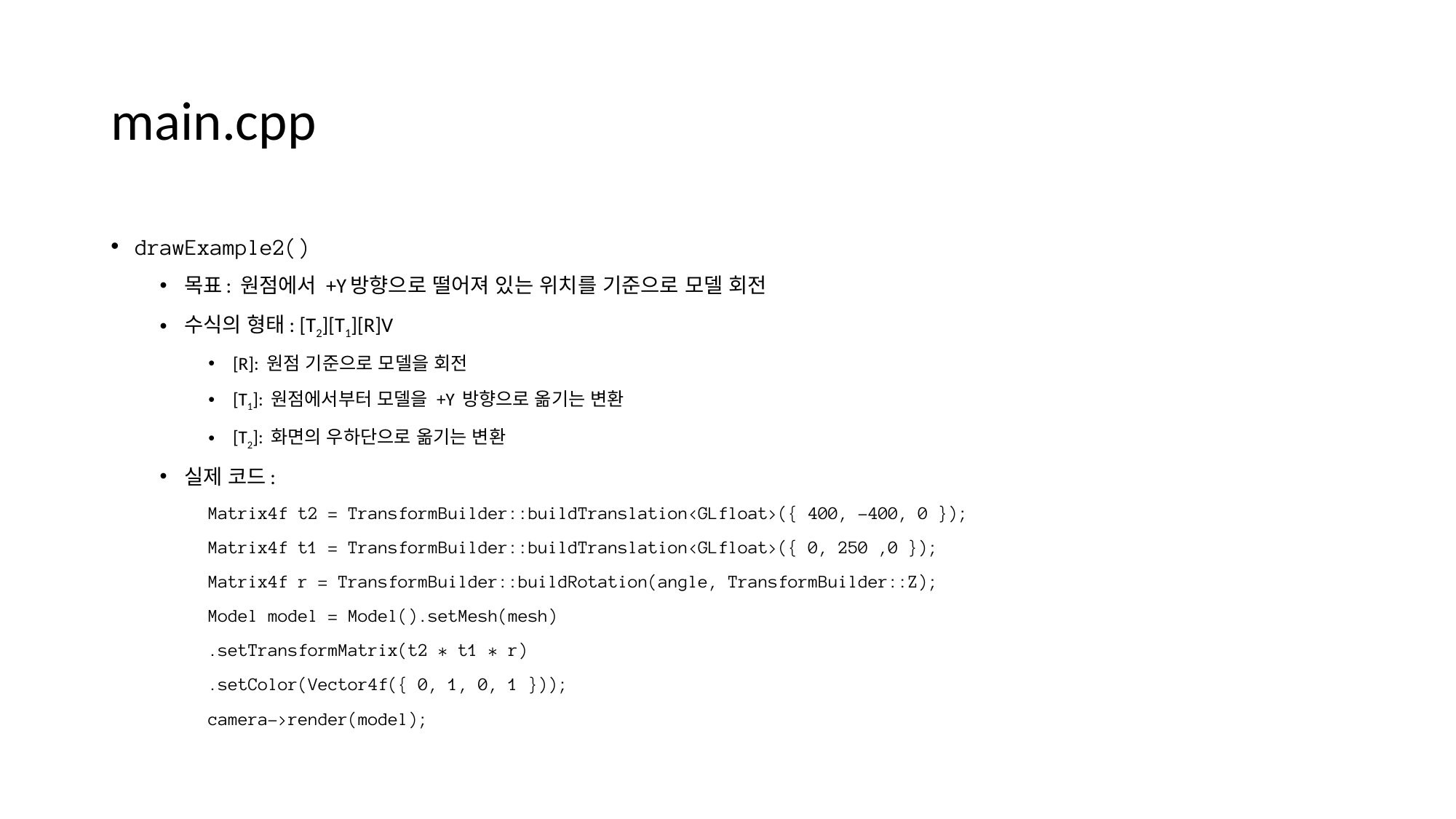

# main.cpp
drawExample2()
목표: 원점에서 +Y방향으로 떨어져 있는 위치를 기준으로 모델 회전
수식의 형태: [T2][T1][R]V
[R]: 원점 기준으로 모델을 회전
[T1]: 원점에서부터 모델을 +Y 방향으로 옮기는 변환
[T2]: 화면의 우하단으로 옮기는 변환
실제 코드:
Matrix4f t2 = TransformBuilder::buildTranslation<GLfloat>({ 400, -400, 0 });
Matrix4f t1 = TransformBuilder::buildTranslation<GLfloat>({ 0, 250 ,0 });
Matrix4f r = TransformBuilder::buildRotation(angle, TransformBuilder::Z);
Model model = Model().setMesh(mesh)
	.setTransformMatrix(t2 * t1 * r)
	.setColor(Vector4f({ 0, 1, 0, 1 }));
camera->render(model);